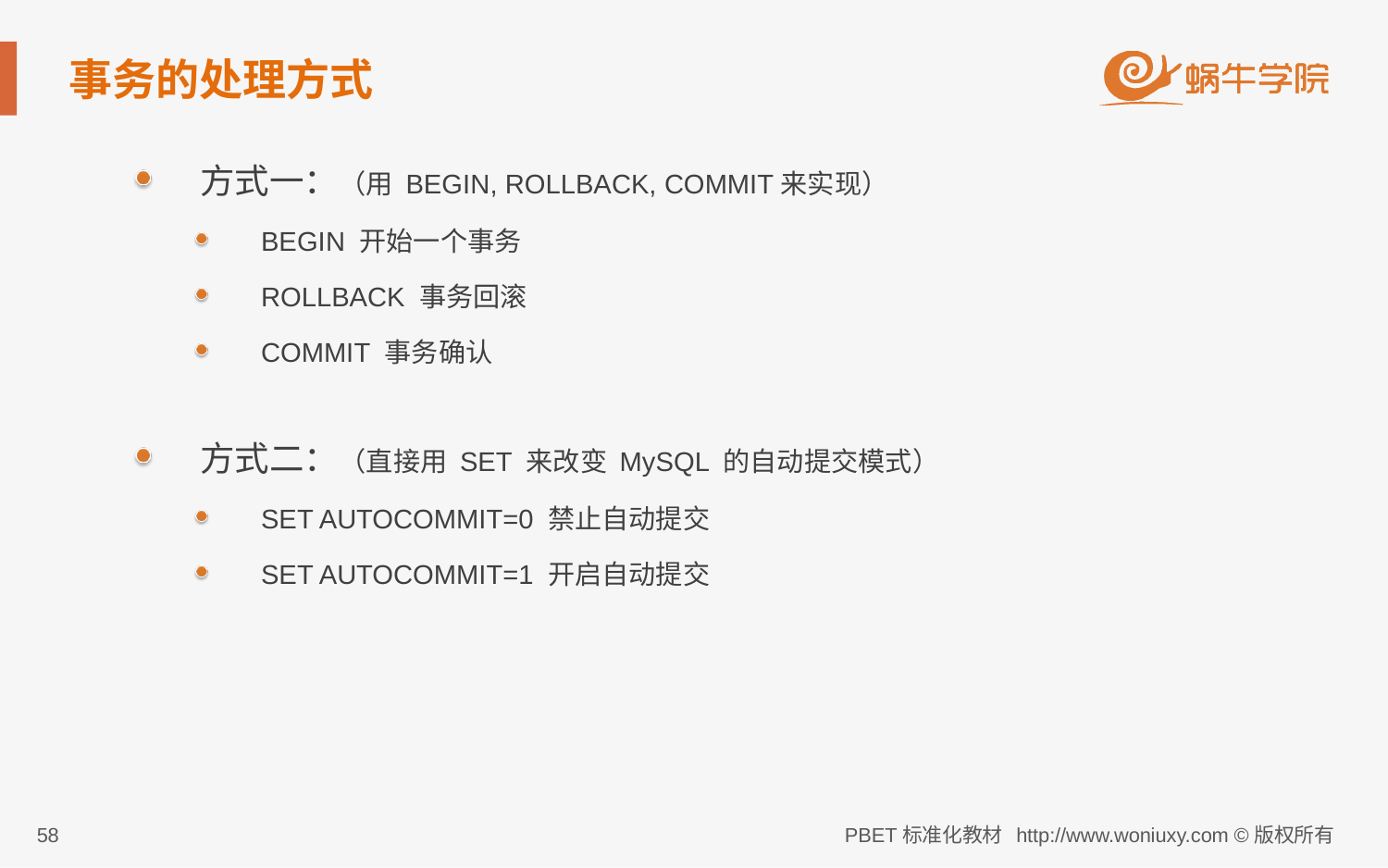

# 事务的处理方式
方式一：（用 BEGIN, ROLLBACK, COMMIT来实现）
BEGIN 开始一个事务
ROLLBACK 事务回滚
COMMIT 事务确认

方式二：（直接用 SET 来改变 MySQL 的自动提交模式）
SET AUTOCOMMIT=0 禁止自动提交
SET AUTOCOMMIT=1 开启自动提交